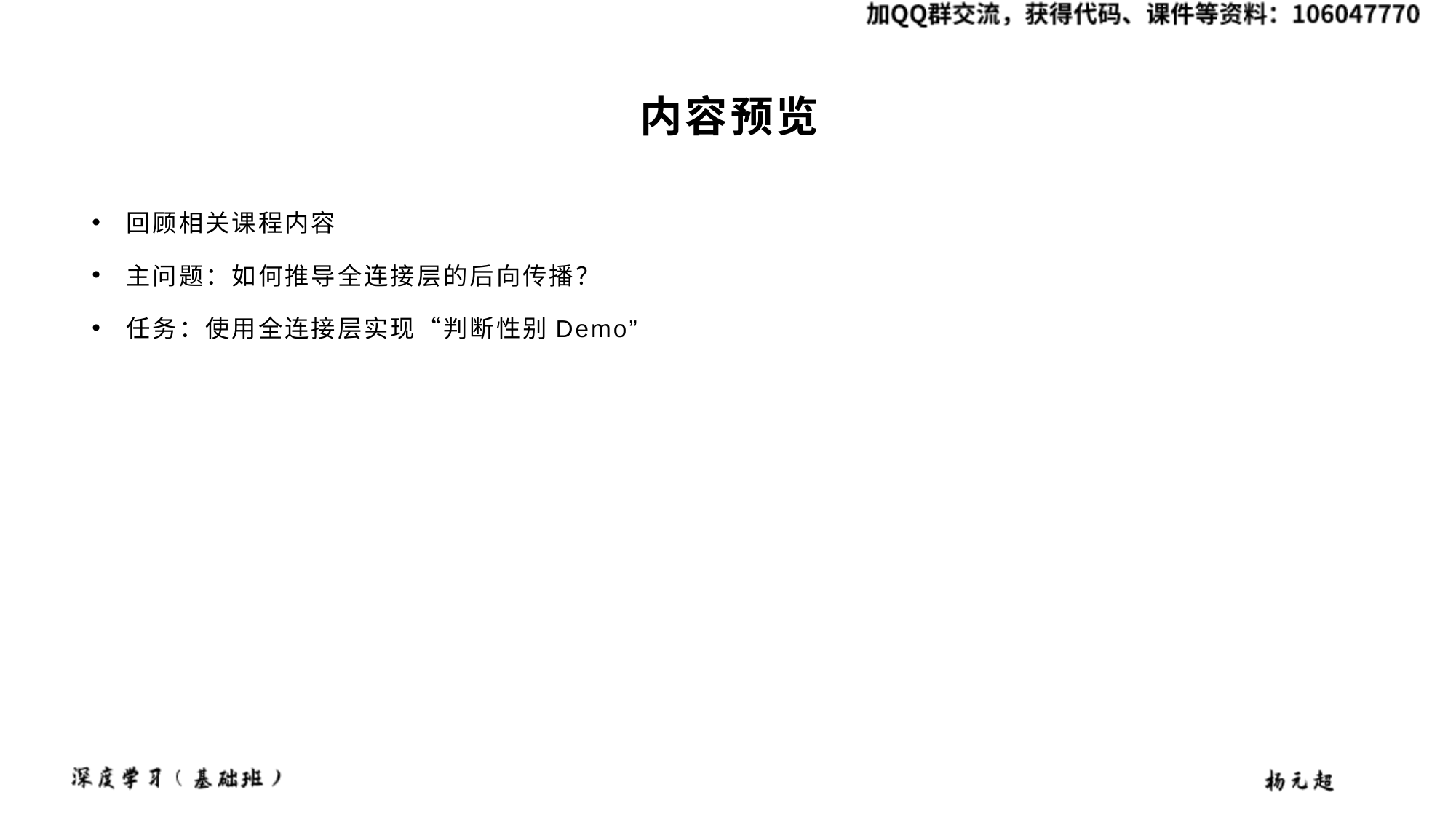

# 内容预览
回顾相关课程内容
主问题：如何推导全连接层的后向传播？
任务：使用全连接层实现“判断性别Demo”